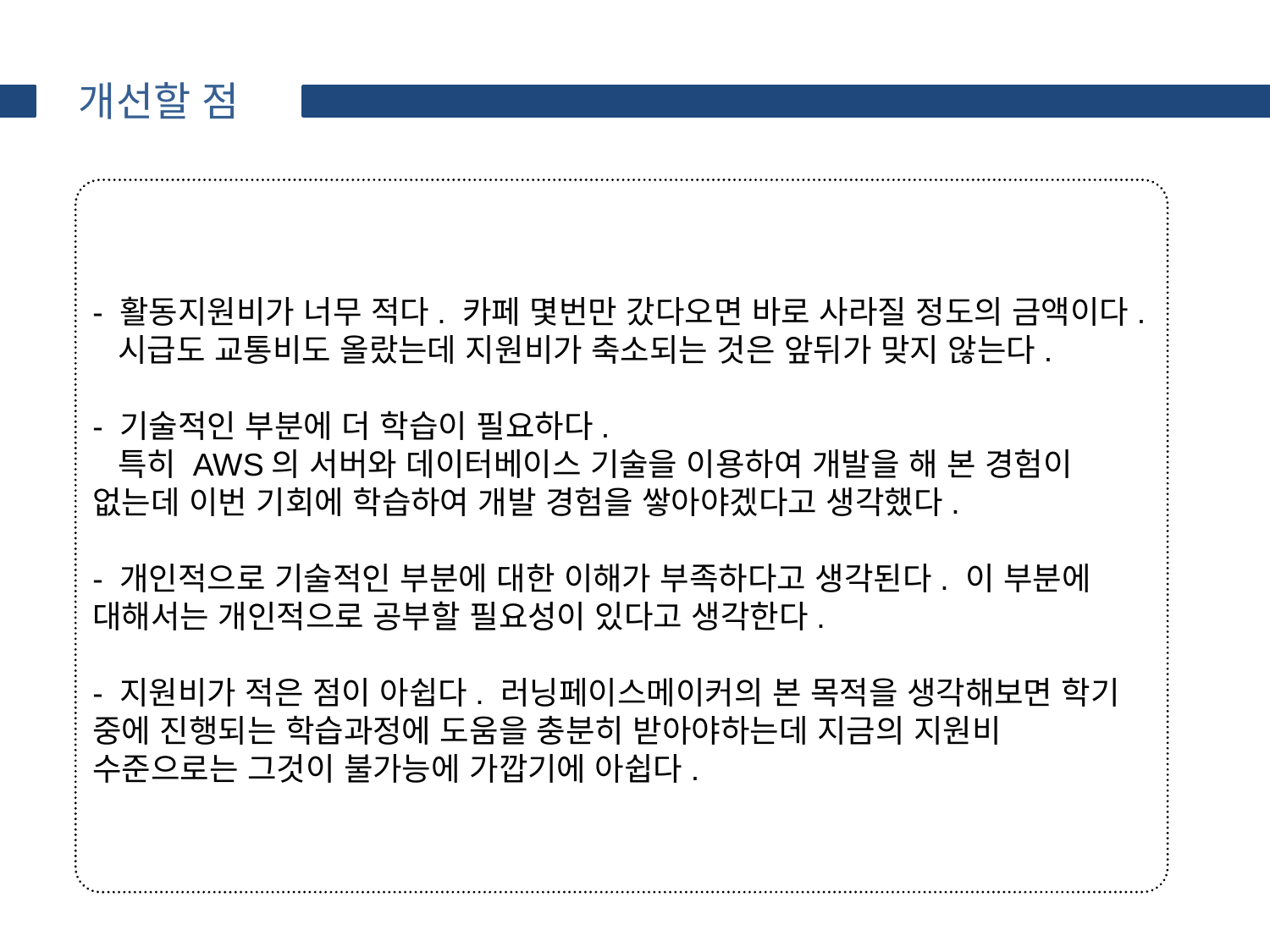

개선할 점

- 활동지원비가 너무 적다. 카페 몇번만 갔다오면 바로 사라질 정도의 금액이다.
  시급도 교통비도 올랐는데 지원비가 축소되는 것은 앞뒤가 맞지 않는다.

- 기술적인 부분에 더 학습이 필요하다.
  특히 AWS의 서버와 데이터베이스 기술을 이용하여 개발을 해 본 경험이 없는데 이번 기회에 학습하여 개발 경험을 쌓아야겠다고 생각했다.

- 개인적으로 기술적인 부분에 대한 이해가 부족하다고 생각된다. 이 부분에 대해서는 개인적으로 공부할 필요성이 있다고 생각한다.

- 지원비가 적은 점이 아쉽다. 러닝페이스메이커의 본 목적을 생각해보면 학기 중에 진행되는 학습과정에 도움을 충분히 받아야하는데 지금의 지원비 수준으로는 그것이 불가능에 가깝기에 아쉽다.